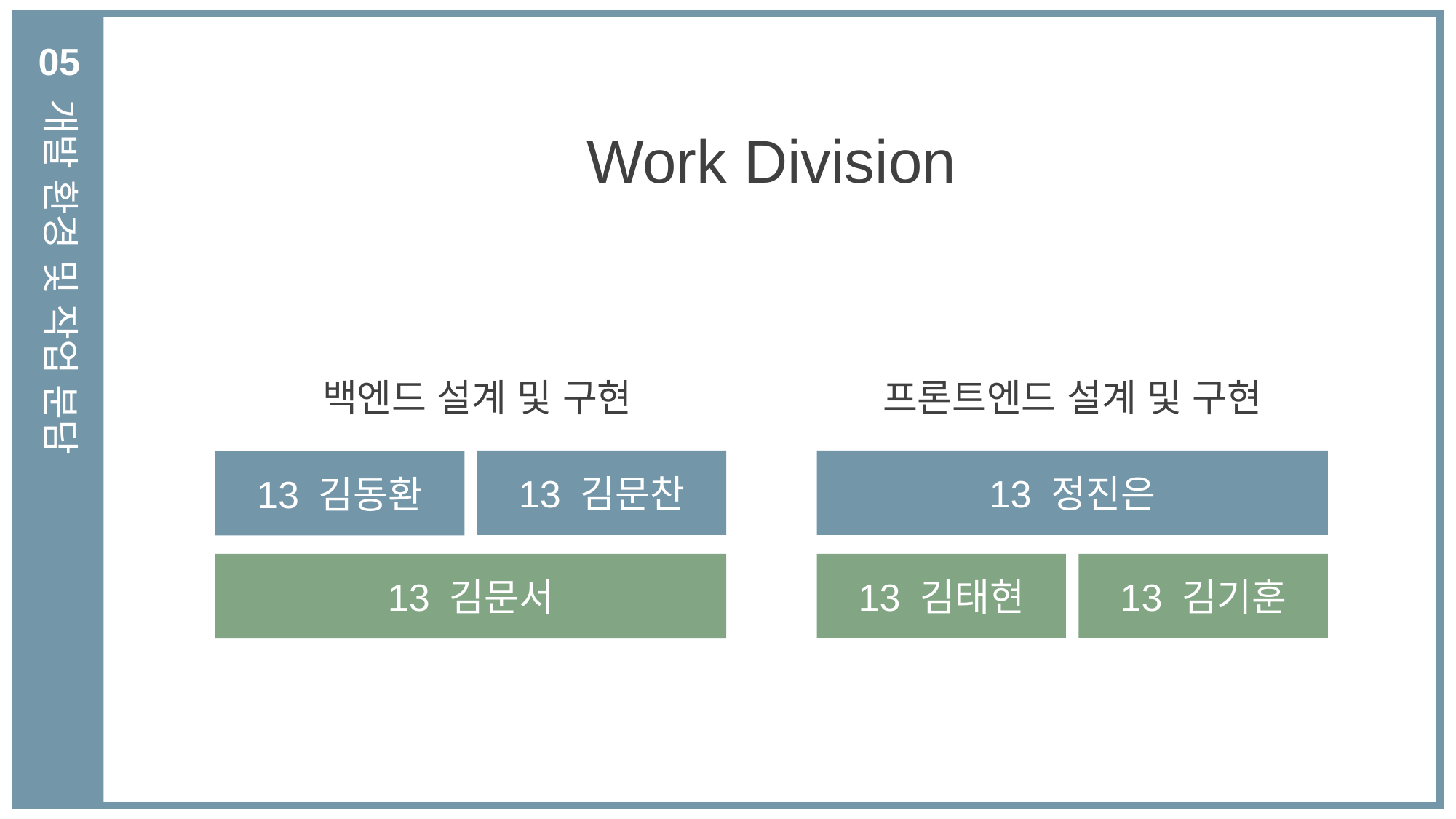

05
개발 환경 및 작업 분담
Work Division
백엔드 설계 및 구현
프론트엔드 설계 및 구현
13 김문찬
13 김동환
13 김문서
13 정진은
13 김태현
13 김기훈